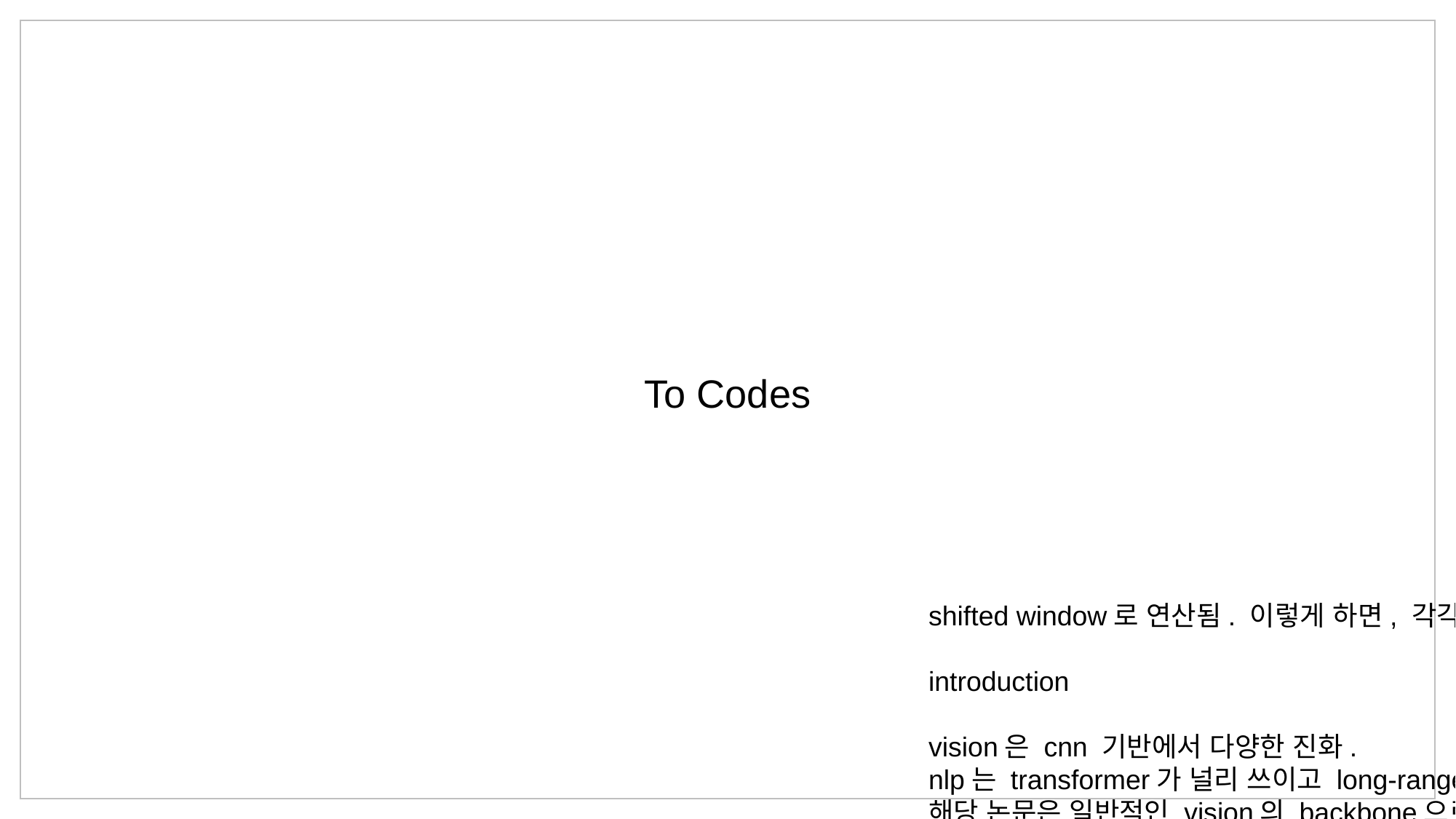

To Codes

shifted window로 연산됨. 이렇게 하면, 각각의 윈도우 별로 제한된 attention 숫자를 지녀 효율적임. 또한 이런 구조는 다양한 이미지 해상도에 대해 유연하게 대처할 수 있으며, transformer의 특장점인 linear computational complexity를 가짐.

introduction

vision은 cnn 기반에서 다양한 진화.
nlp는 transformer가 널리 쓰이고 long-range dependencies를 attention을 이용하여 아주 잘 해결함.
해당 논문은 일반적인 vision의 backbone으로 Transformer의 사용성을 확장하기 위한 연구에서 나왔음.
첫째 난관인 scale.
word token과는 다르게 visual elements는 scale에 따라 대체로 크게 달라질 수 있는데 이러면 attention을 받을 때 문제가 생길 수 있음. 기존 ViT 모델들에서는 token들이 fixed scale이라 vision task에 부적합하였음.
둘째 난관인 high resolution.
text의 word 숫자에 비해 img의 pixel은 너무나도 많음.특히 semantic seg 의 경우, pixel level의 dense한 pred를 요구함. 이런 건 좀 다루기 힘듬. 왜냐하면 self-attention의 complexity가 img-size의 제곱으로 올라가기 때문.

이 두 난관을 극복할 swin transformer를 제안하고, 이것을 이용해 이제 다양한 vision task의 backbone으로 transformer를 사용할 수 있을것임.